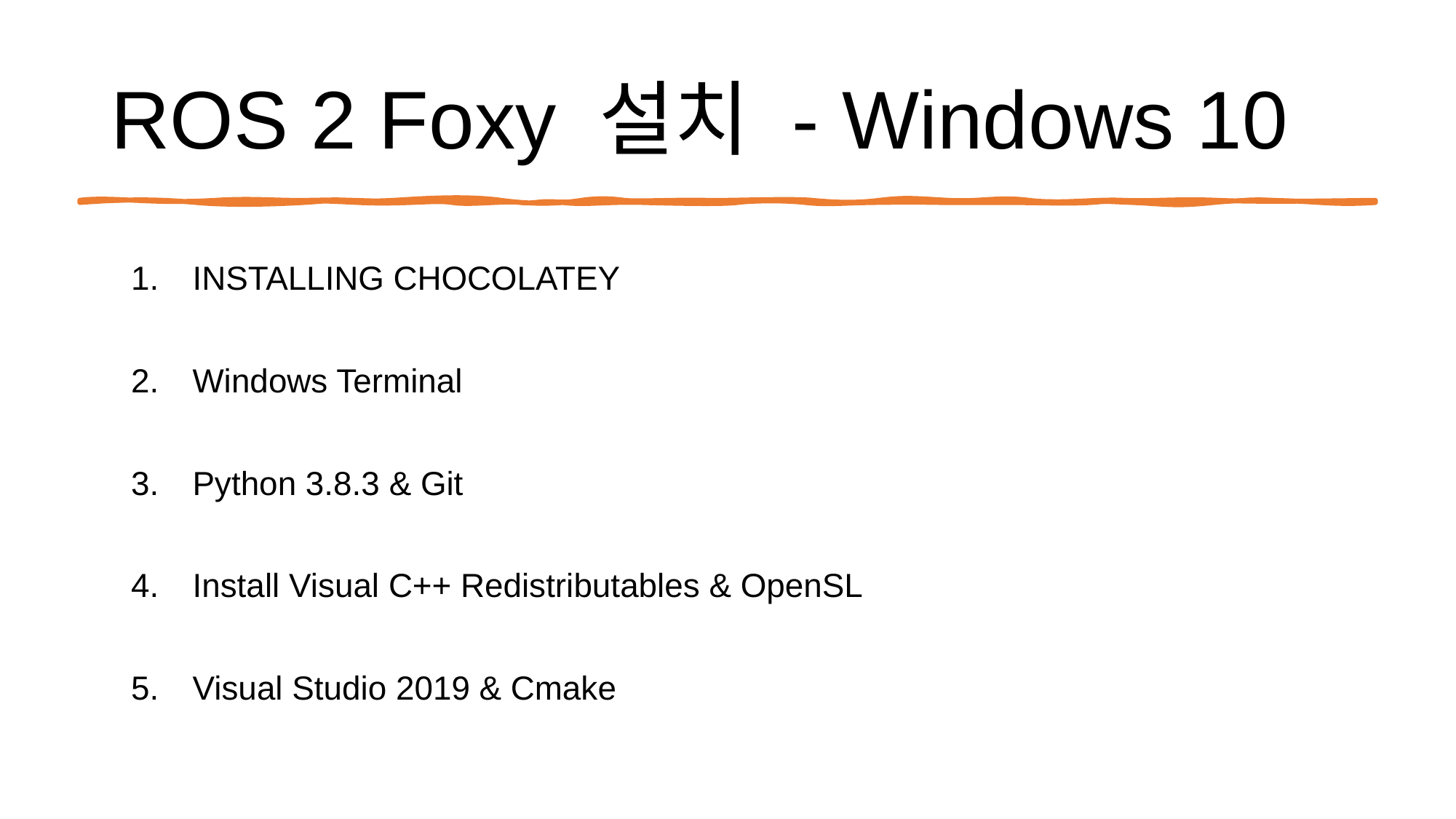

# ROS 2 Foxy 설치 - Windows 10

INSTALLING CHOCOLATEY

Windows Terminal

Python 3.8.3 & Git

Install Visual C++ Redistributables & OpenSL

Visual Studio 2019 & Cmake